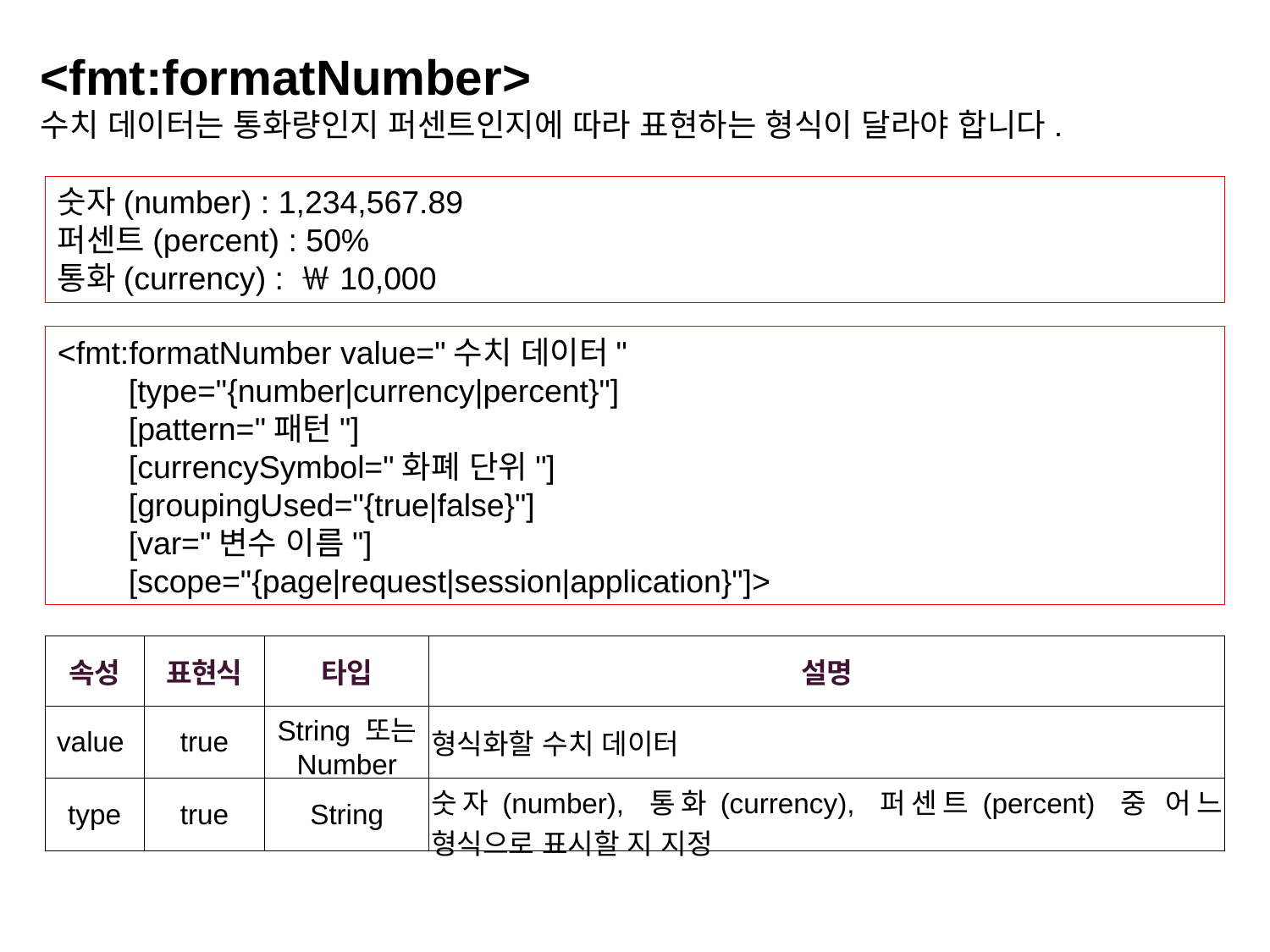

<fmt:formatNumber>
수치 데이터는 통화량인지 퍼센트인지에 따라 표현하는 형식이 달라야 합니다.

숫자(number) : 1,234,567.89
퍼센트(percent) : 50%
통화(currency) : ￦10,000
<fmt:formatNumber value="수치 데이터"
        [type="{number|currency|percent}"]
        [pattern="패턴"]
        [currencySymbol="화폐 단위"]
        [groupingUsed="{true|false}"]
        [var="변수 이름"]
        [scope="{page|request|session|application}"]>

| 속성 | 표현식 | 타입 | 설명 |
| --- | --- | --- | --- |
| value | true | String 또는 Number | 형식화할 수치 데이터 |
| type | true | String | 숫자(number), 통화(currency), 퍼센트(percent) 중 어느 형식으로 표시할 지 지정 |